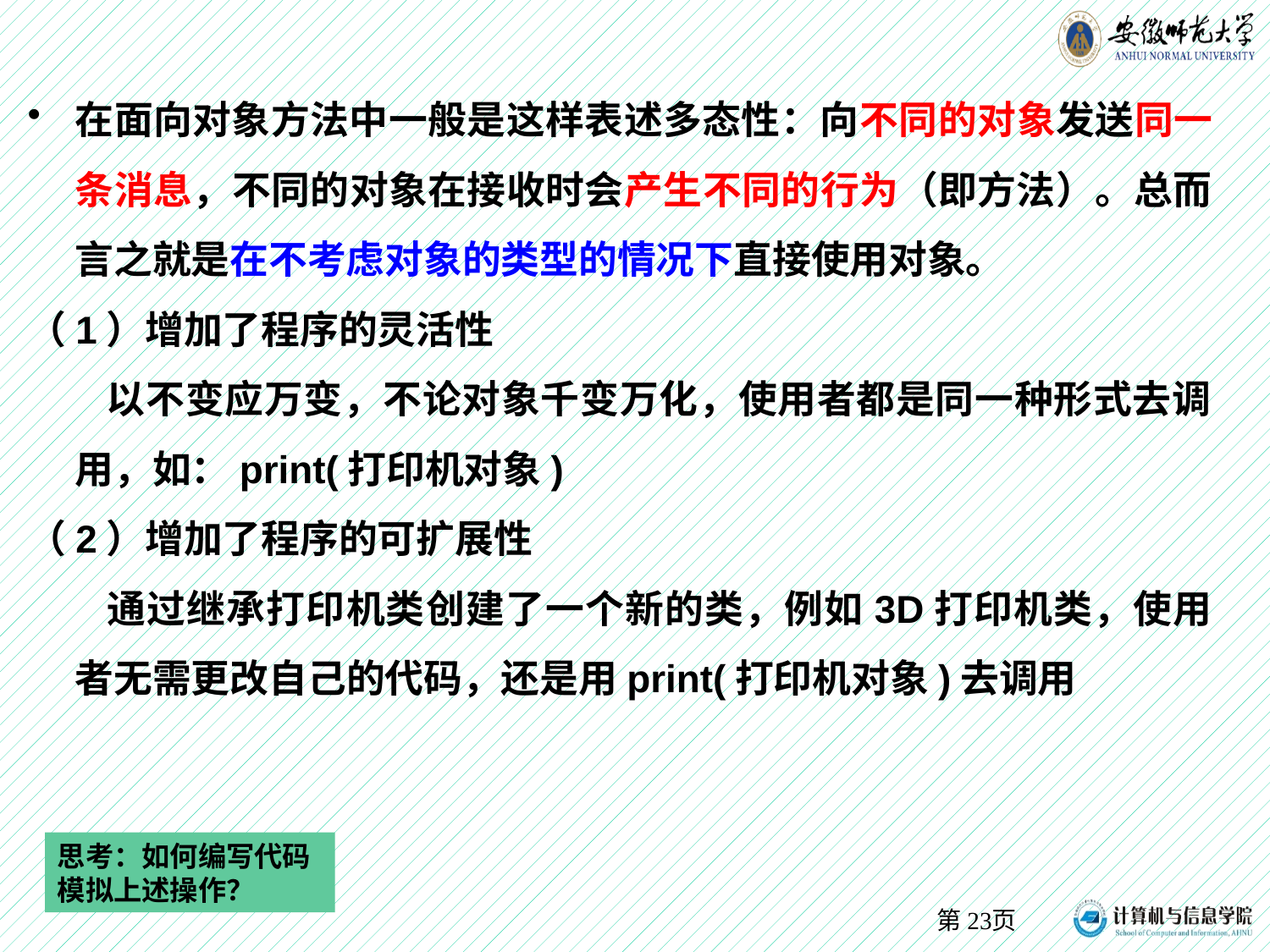

在面向对象方法中一般是这样表述多态性：向不同的对象发送同一条消息，不同的对象在接收时会产生不同的行为（即方法）。总而言之就是在不考虑对象的类型的情况下直接使用对象。
（1）增加了程序的灵活性
　　以不变应万变，不论对象千变万化，使用者都是同一种形式去调用，如：print(打印机对象)
（2）增加了程序的可扩展性
　　通过继承打印机类创建了一个新的类，例如3D打印机类，使用者无需更改自己的代码，还是用print(打印机对象)去调用

思考：如何编写代码模拟上述操作？
第23页